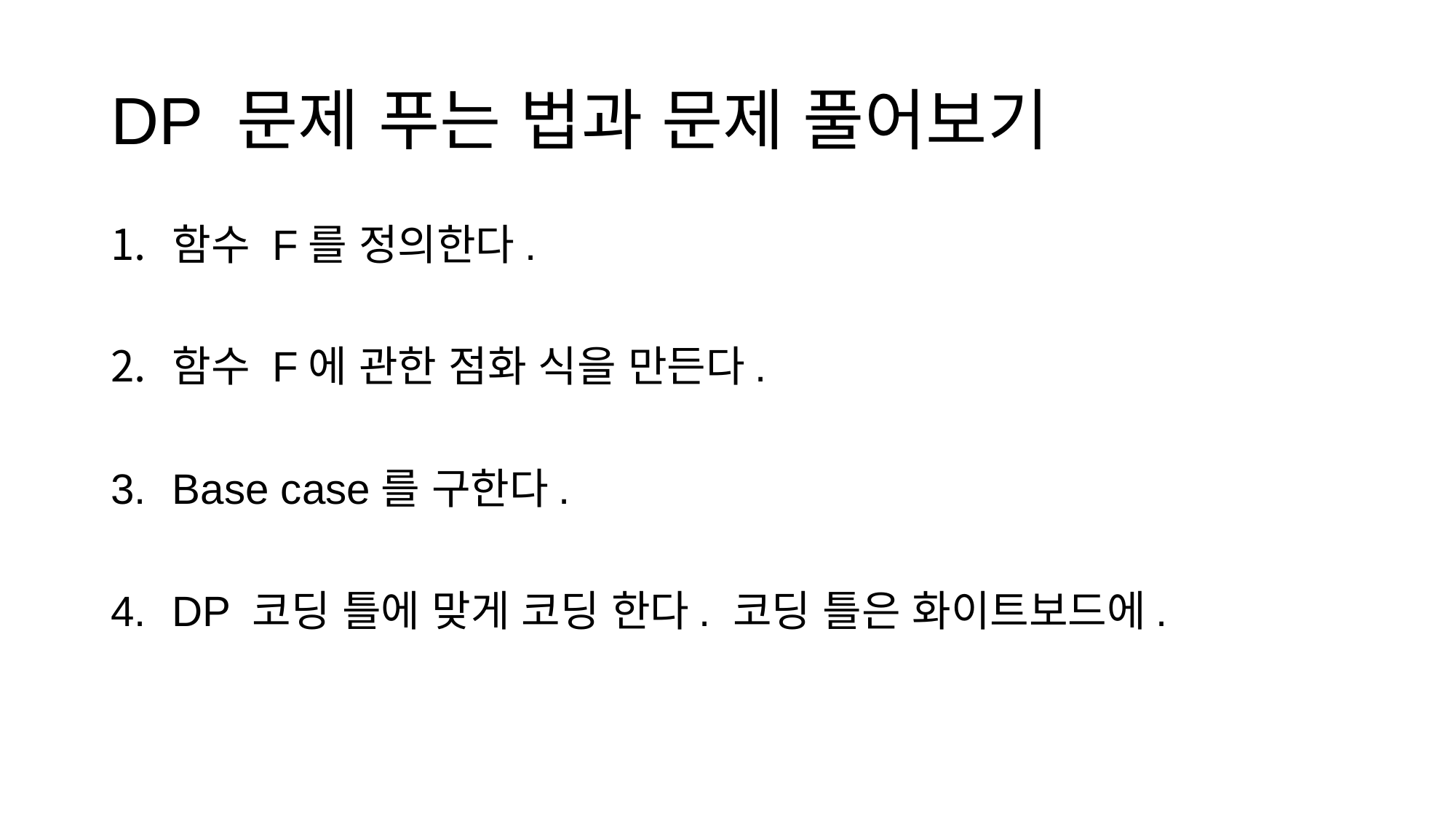

# DP 문제 푸는 법과 문제 풀어보기
함수 F를 정의한다.

함수 F에 관한 점화 식을 만든다.

Base case를 구한다.

DP 코딩 틀에 맞게 코딩 한다. 코딩 틀은 화이트보드에.